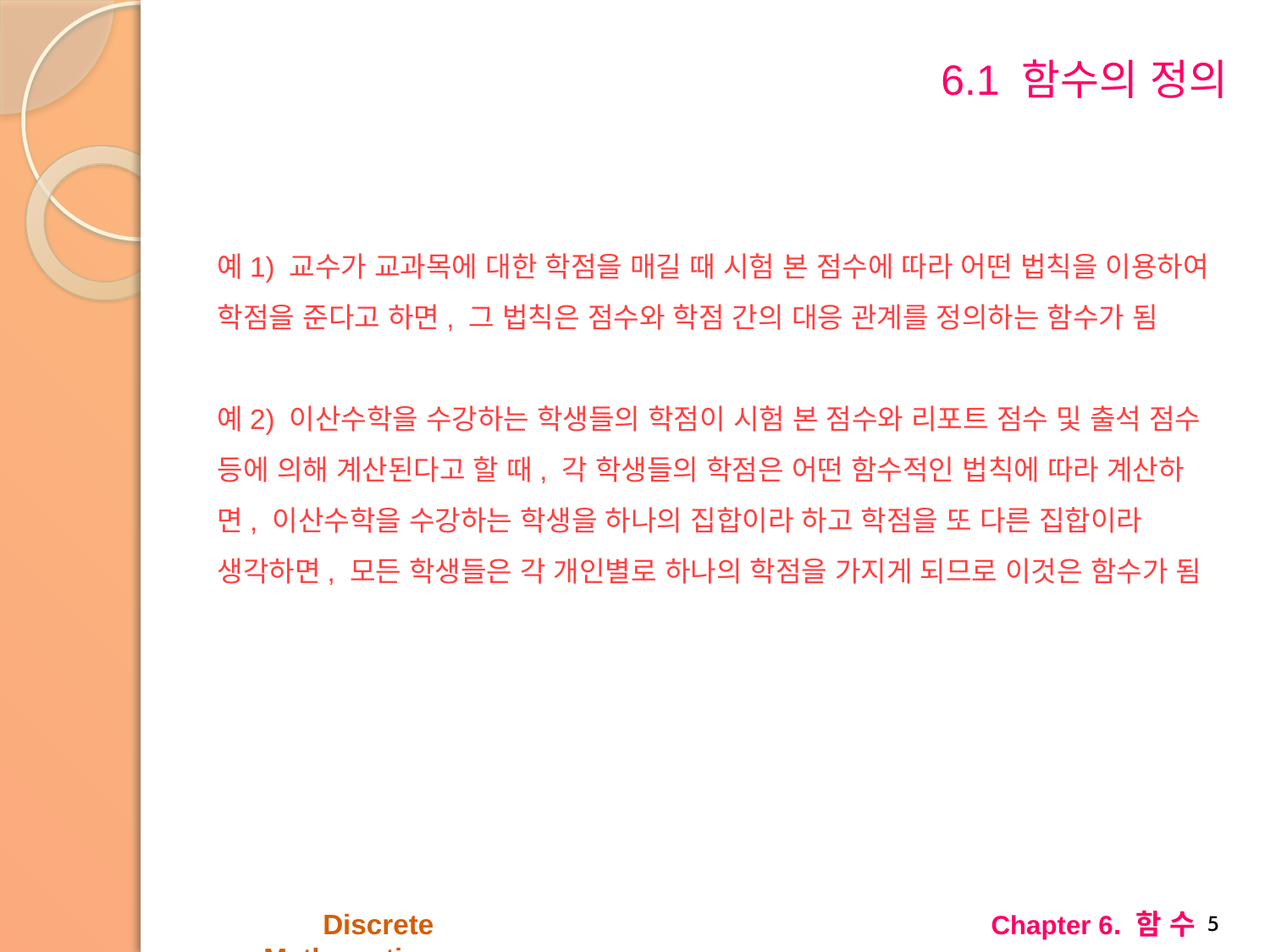

# 6.1 함수의 정의
예1) 교수가 교과목에 대한 학점을 매길 때 시험 본 점수에 따라 어떤 법칙을 이용하여 학점을 준다고 하면, 그 법칙은 점수와 학점 간의 대응 관계를 정의하는 함수가 됨

예2) 이산수학을 수강하는 학생들의 학점이 시험 본 점수와 리포트 점수 및 출석 점수 등에 의해 계산된다고 할 때, 각 학생들의 학점은 어떤 함수적인 법칙에 따라 계산하면, 이산수학을 수강하는 학생을 하나의 집합이라 하고 학점을 또 다른 집합이라 생각하면, 모든 학생들은 각 개인별로 하나의 학점을 가지게 되므로 이것은 함수가 됨
Discrete Mathematics
Chapter 6. 함 수
5